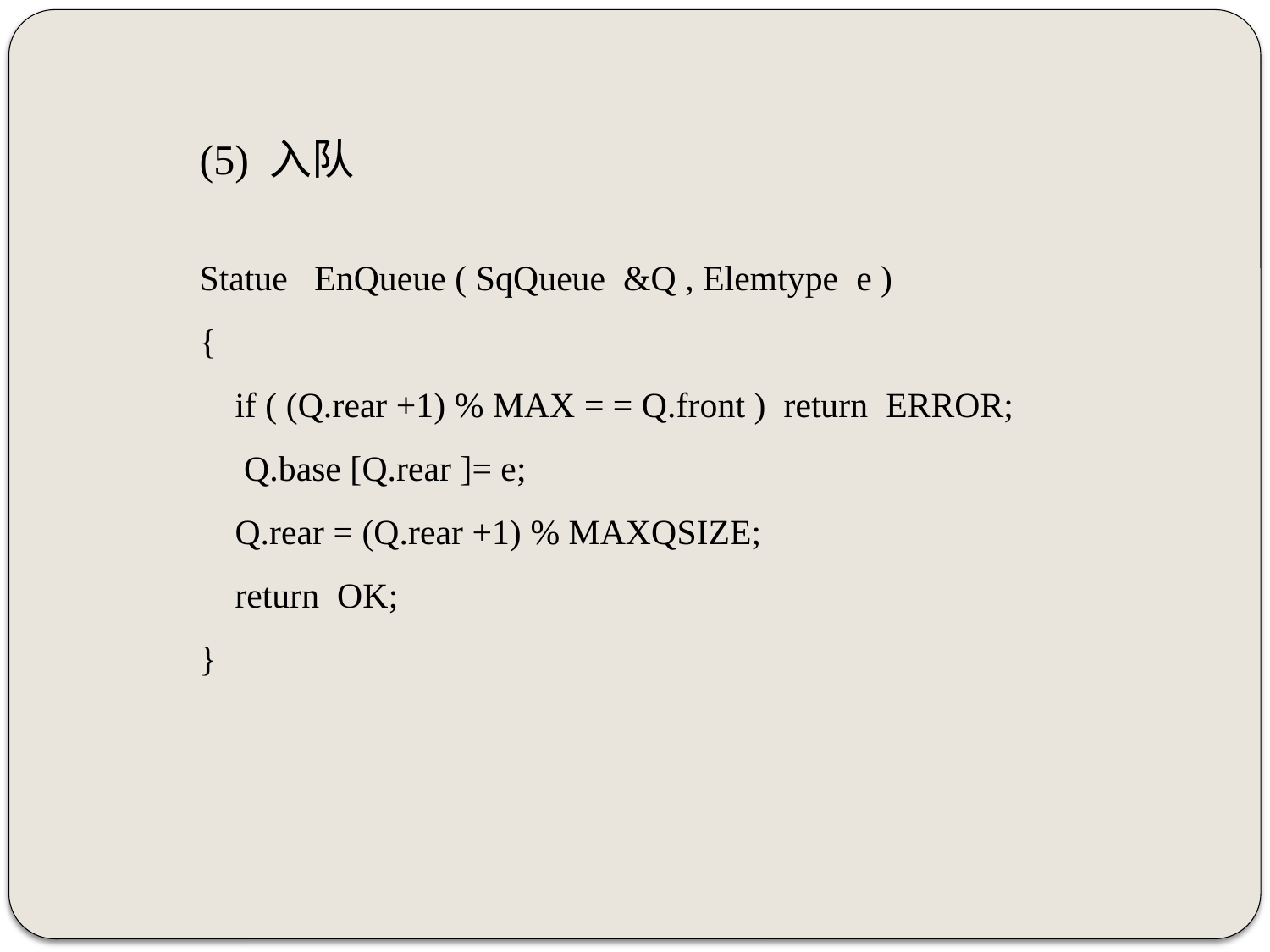

(5) 入队

Statue   EnQueue ( SqQueue  &Q , Elemtype  e )
{
    if ( (Q.rear +1) % MAX = = Q.front )  return  ERROR;
     Q.base [Q.rear ]= e;
    Q.rear = (Q.rear +1) % MAXQSIZE;
    return  OK;
}